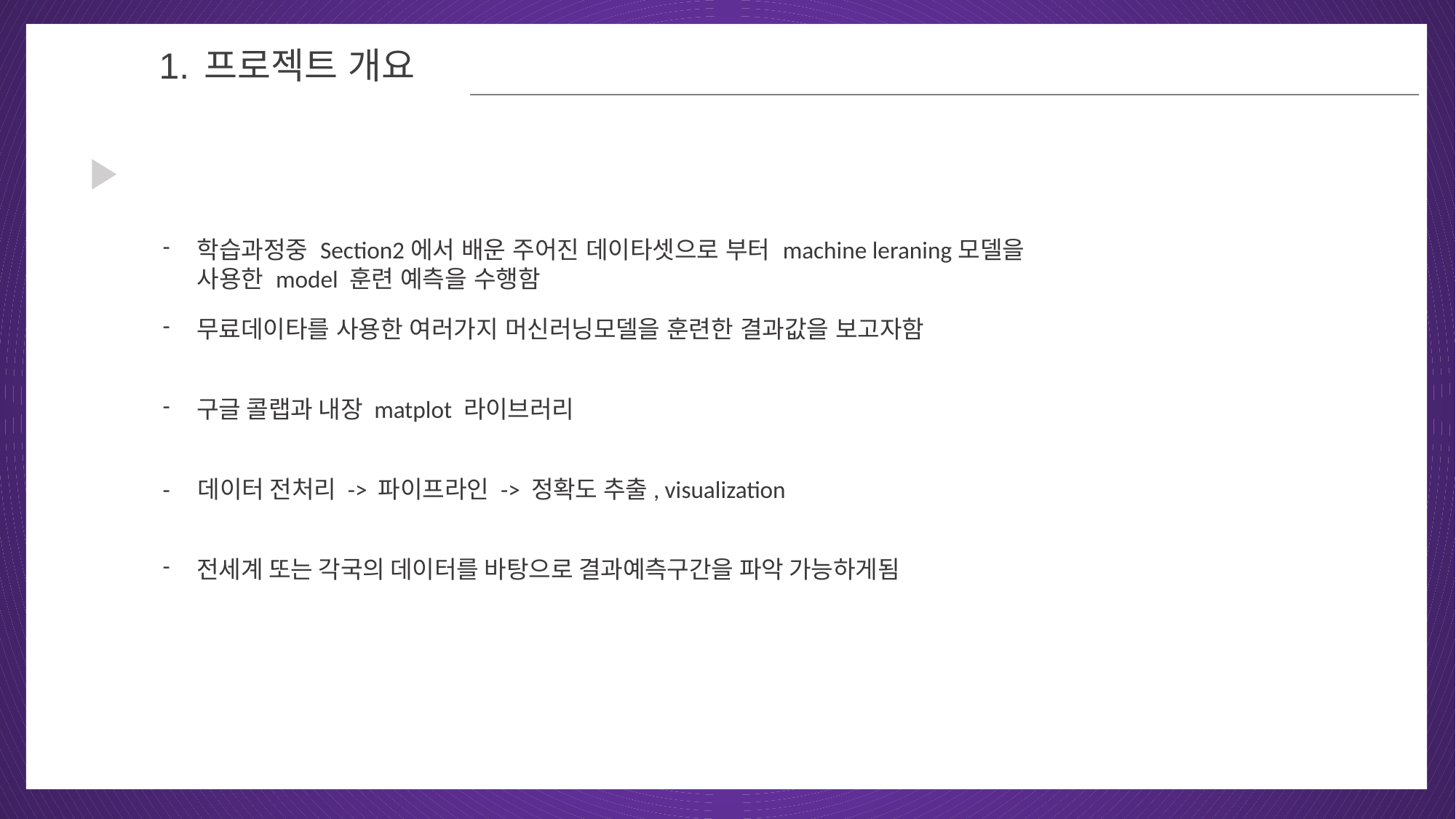

01

프로젝트 개요
▶
학습과정중 Section2에서 배운 주어진 데이타셋으로 부터 machine leraning모델을 사용한 model 훈련 예측을 수행함

무료데이타를 사용한 여러가지 머신러닝모델을 훈련한 결과값을 보고자함

구글 콜랩과 내장 matplot 라이브러리
-    데이터 전처리 -> 파이프라인 -> 정확도 추출, visualization

전세계 또는 각국의 데이터를 바탕으로 결과예측구간을 파악 가능하게됨